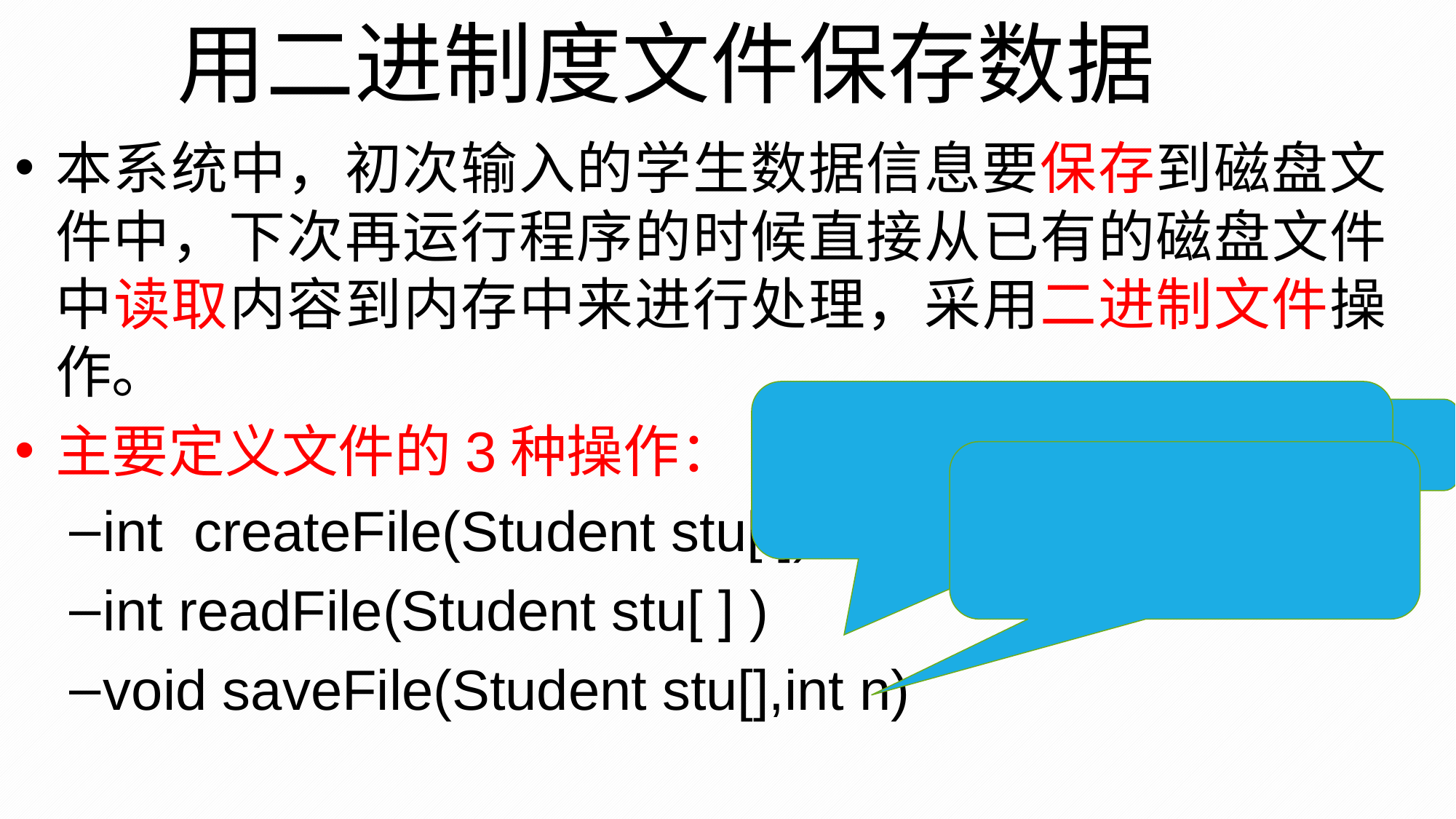

用二进制度文件保存数据
本系统中，初次输入的学生数据信息要保存到磁盘文件中，下次再运行程序的时候直接从已有的磁盘文件中读取内容到内存中来进行处理，采用二进制文件操作。
主要定义文件的3种操作：
int  createFile(Student stu[ ])
int readFile(Student stu[ ] )
void saveFile(Student stu[],int n)
将文件中的内容读出置于结构体数组stu中
建立初始的数据文件
将结构体数组的内容写入文件